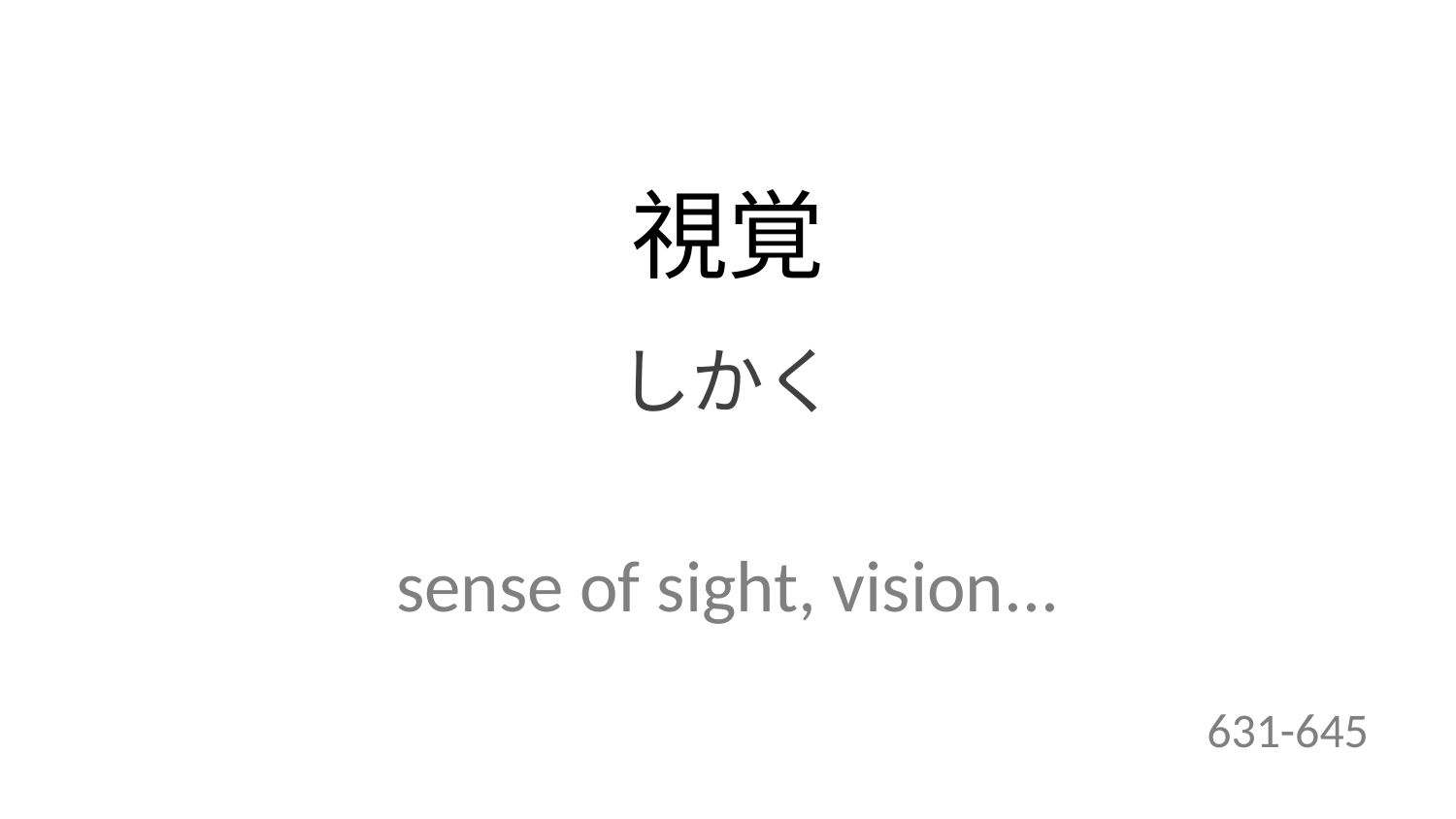

視覚

しかく
sense of sight, vision...
631-645